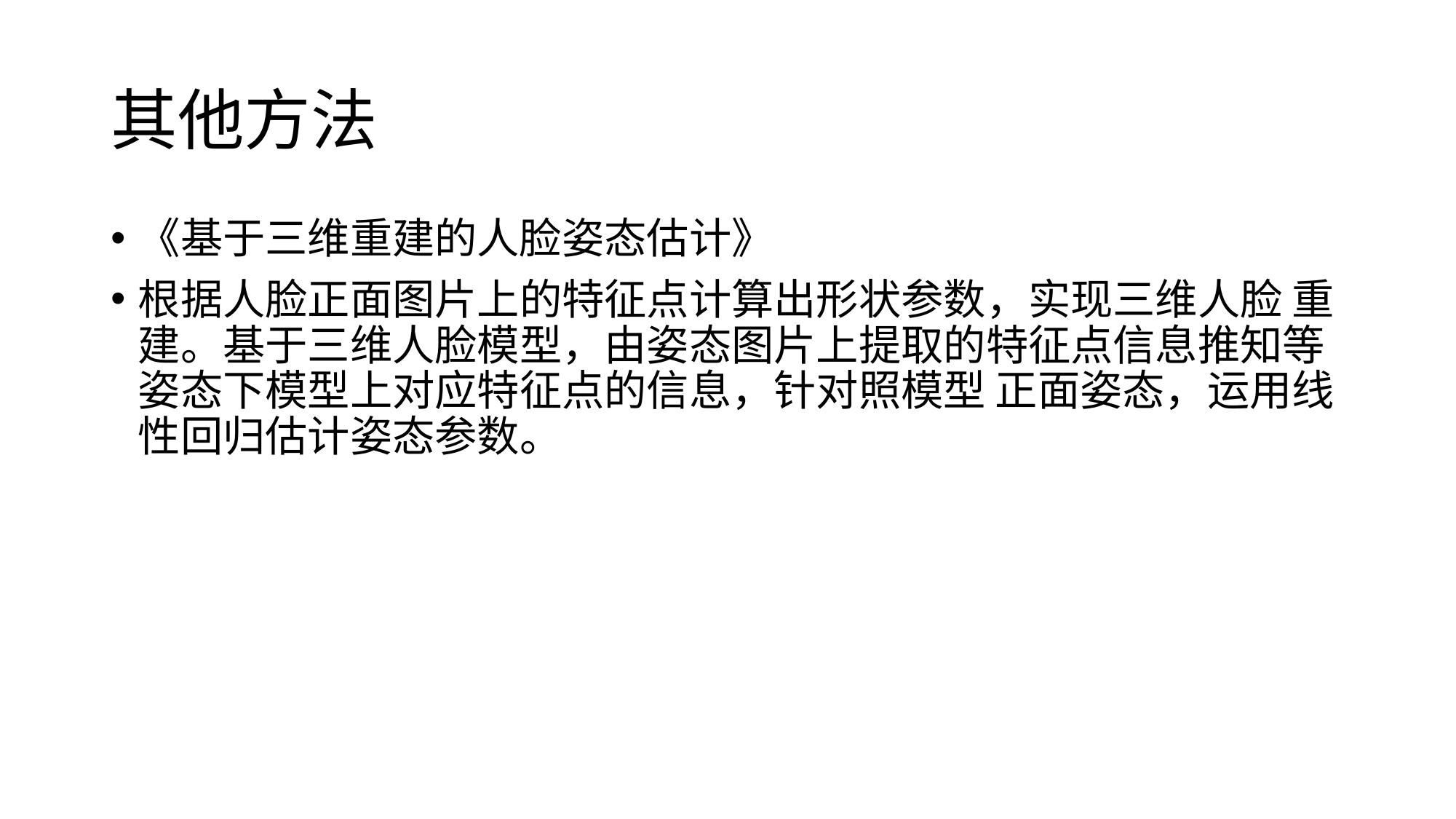

# 其他方法
《基于三维重建的人脸姿态估计》
根据人脸正面图片上的特征点计算出形状参数，实现三维人脸 重建。基于三维人脸模型，由姿态图片上提取的特征点信息推知等姿态下模型上对应特征点的信息，针对照模型 正面姿态，运用线性回归估计姿态参数。